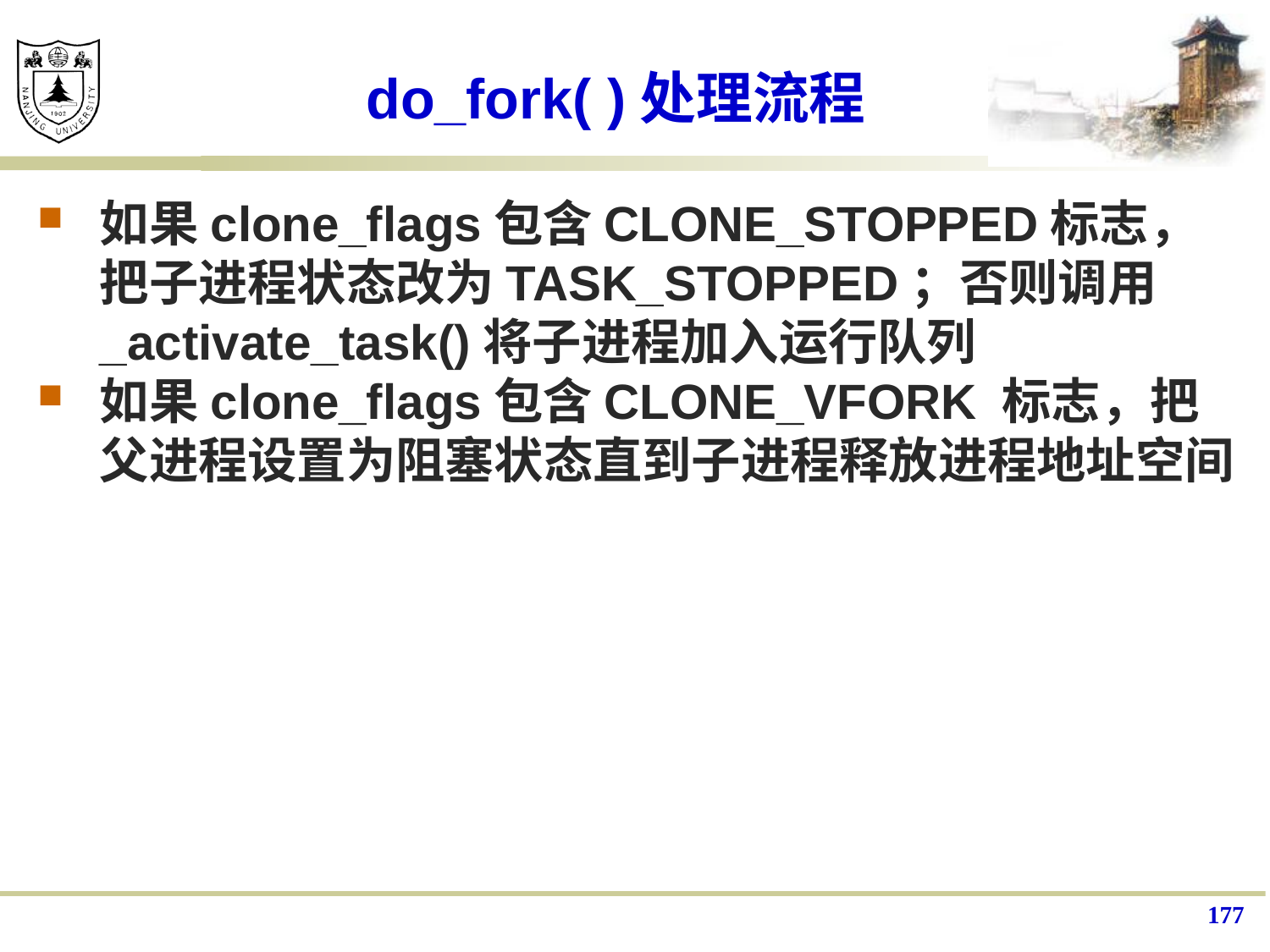

# do_fork( )处理流程
如果clone_flags包含CLONE_STOPPED标志，把子进程状态改为TASK_STOPPED；否则调用_activate_task()将子进程加入运行队列
如果clone_flags包含CLONE_VFORK 标志，把父进程设置为阻塞状态直到子进程释放进程地址空间

177